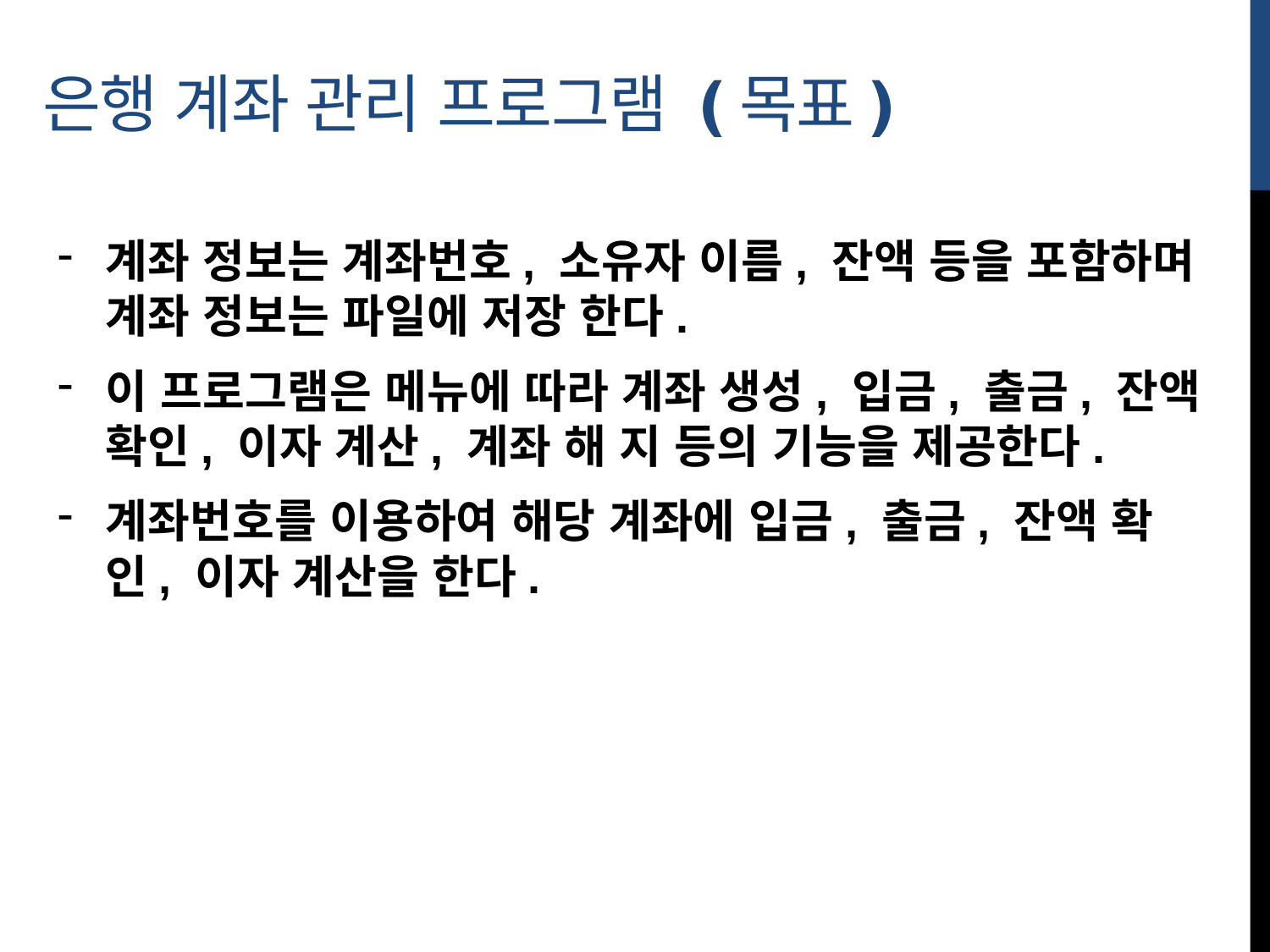

# 은행 계좌 관리 프로그램 (목표)
계좌 정보는 계좌번호, 소유자 이름, 잔액 등을 포함하며 계좌 정보는 파일에 저장 한다.
이 프로그램은 메뉴에 따라 계좌 생성, 입금, 출금, 잔액 확인, 이자 계산, 계좌 해 지 등의 기능을 제공한다.
계좌번호를 이용하여 해당 계좌에 입금, 출금, 잔액 확인, 이자 계산을 한다.